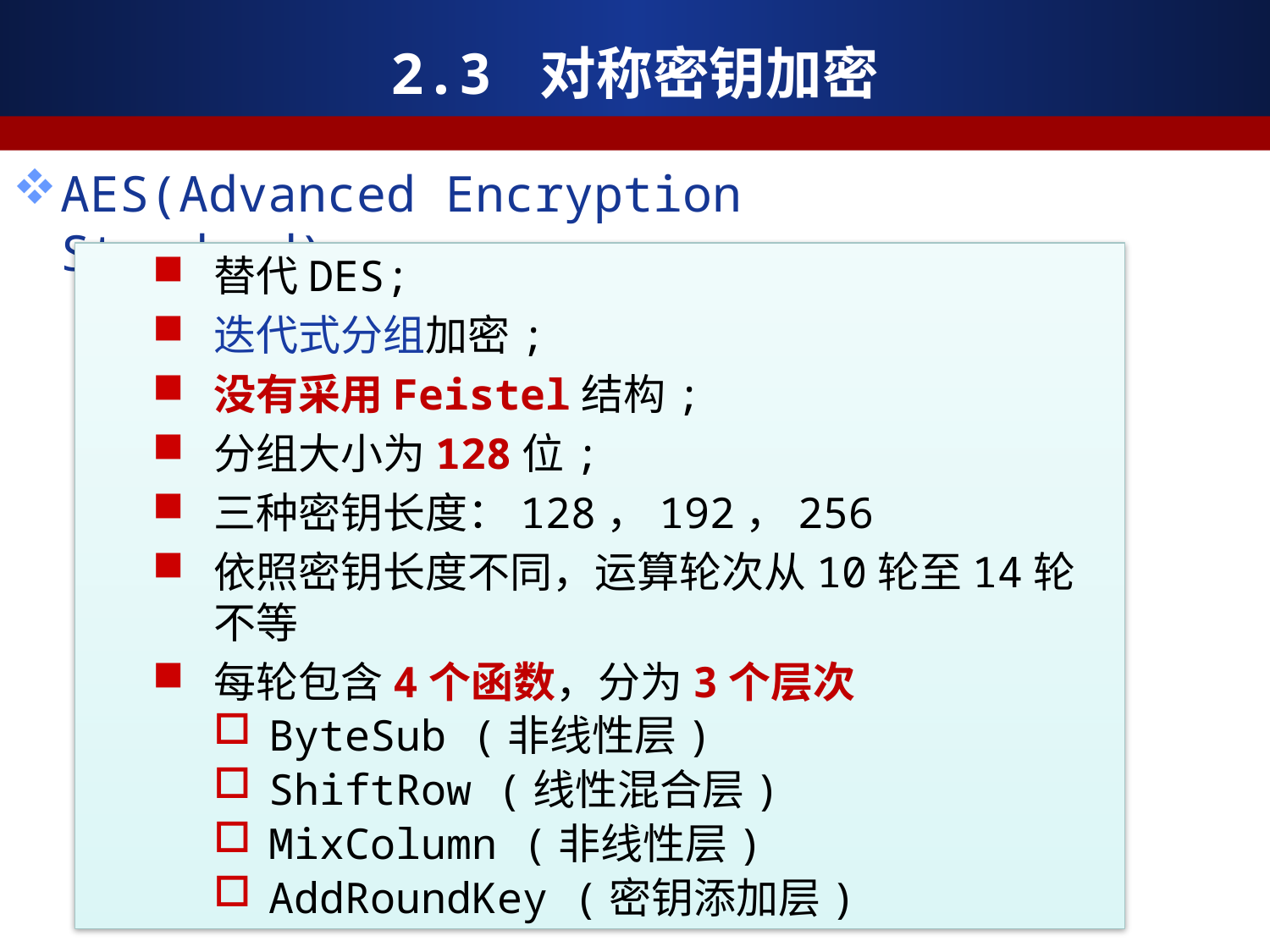

2.3 对称密钥加密
AES(Advanced Encryption Standard)
替代DES;
迭代式分组加密;
没有采用Feistel结构;
分组大小为128位;
三种密钥长度：128，192，256
依照密钥长度不同，运算轮次从10轮至14轮不等
每轮包含4个函数，分为3个层次
ByteSub (非线性层)
ShiftRow (线性混合层)
MixColumn (非线性层)
AddRoundKey (密钥添加层)
42